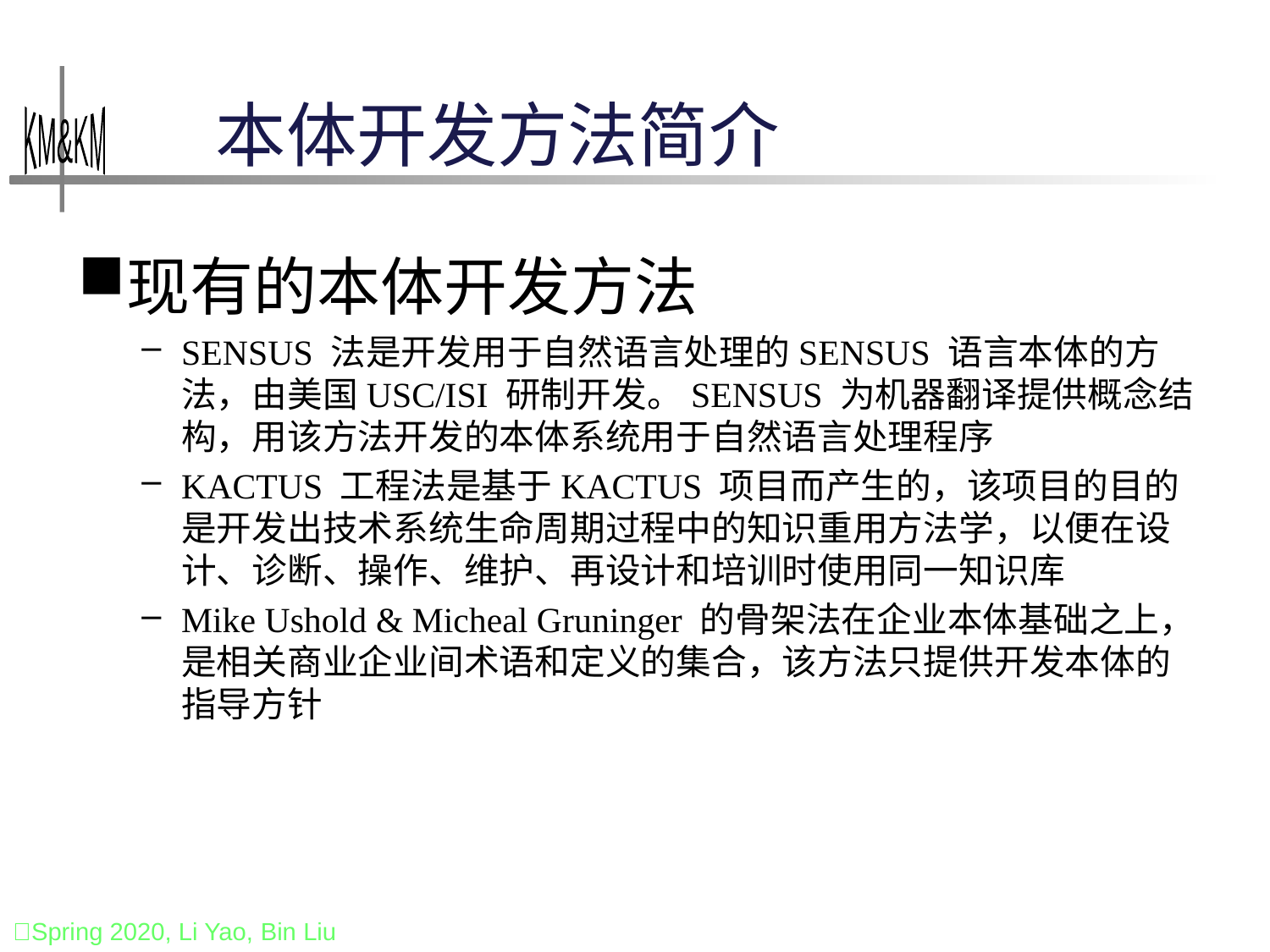

# 本体开发方法简介
现有的本体开发方法
SENSUS 法是开发用于自然语言处理的SENSUS 语言本体的方法，由美国USC/ISI 研制开发。SENSUS 为机器翻译提供概念结构，用该方法开发的本体系统用于自然语言处理程序
KACTUS 工程法是基于KACTUS 项目而产生的，该项目的目的是开发出技术系统生命周期过程中的知识重用方法学，以便在设计、诊断、操作、维护、再设计和培训时使用同一知识库
Mike Ushold & Micheal Gruninger 的骨架法在企业本体基础之上，是相关商业企业间术语和定义的集合，该方法只提供开发本体的指导方针